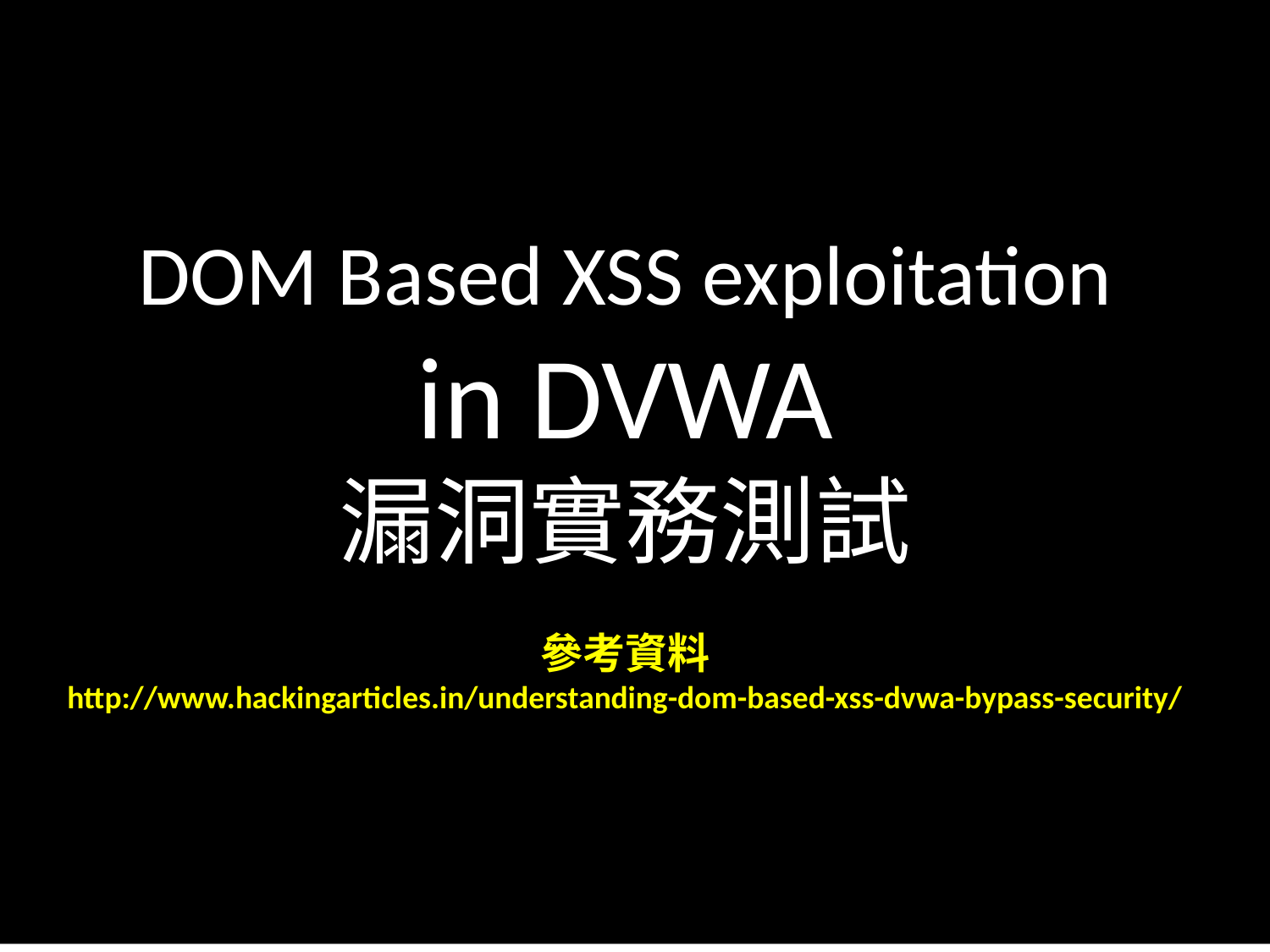

DOM Based XSS exploitation
in DVWA
漏洞實務測試

參考資料
http://www.hackingarticles.in/understanding-dom-based-xss-dvwa-bypass-security/
#